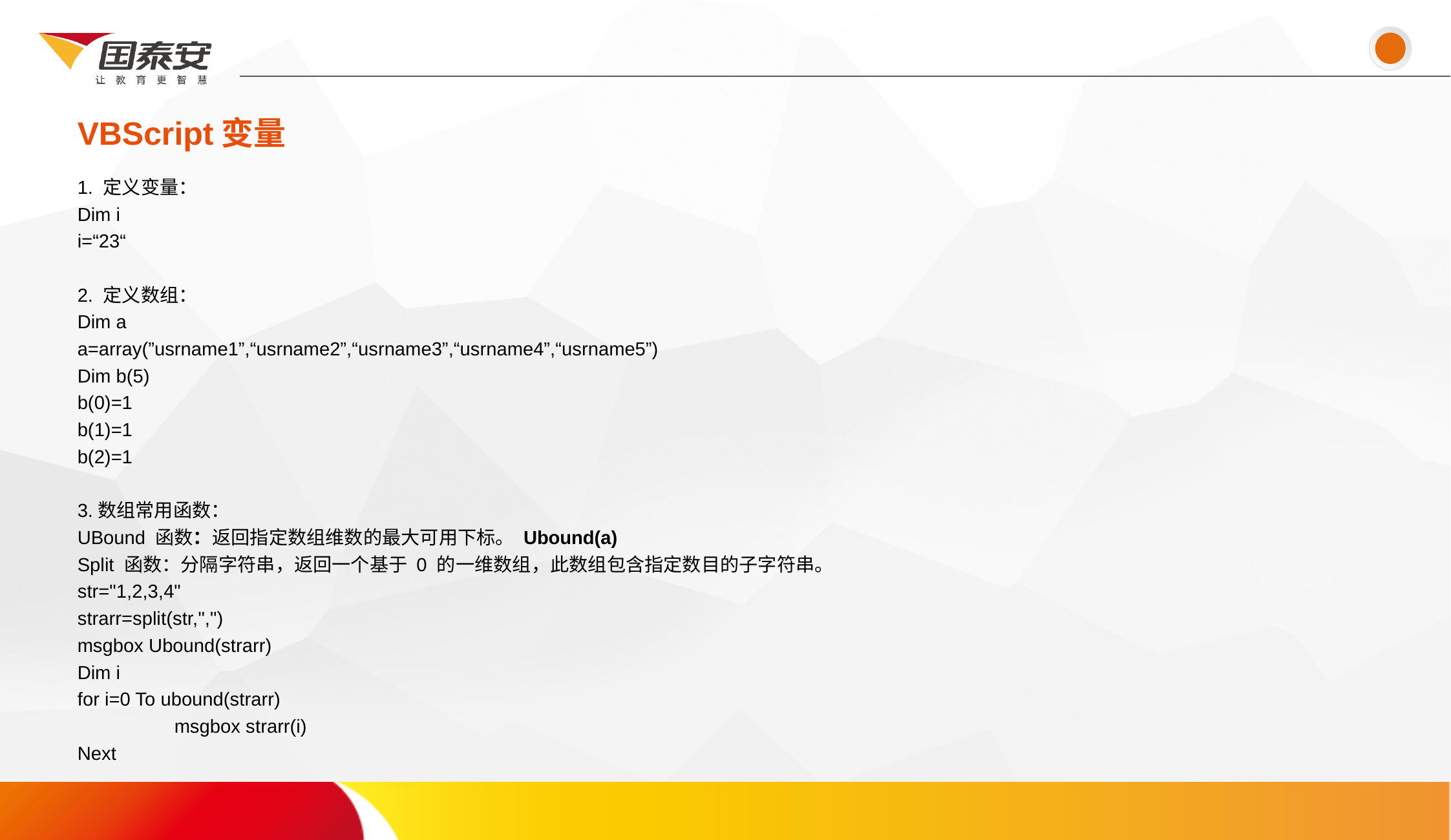

VBScript变量
# 1. 定义变量： Dim i i=“23“ 2. 定义数组： Dim a a=array(”usrname1”,“usrname2”,“usrname3”,“usrname4”,“usrname5”) Dim b(5) b(0)=1 b(1)=1 b(2)=1 3.数组常用函数： UBound 函数：返回指定数组维数的最大可用下标。 Ubound(a) Split 函数：分隔字符串，返回一个基于 0 的一维数组，此数组包含指定数目的子字符串。 str="1,2,3,4" strarr=split(str,",") msgbox Ubound(strarr) Dim i for i=0 To ubound(strarr) msgbox strarr(i) Next